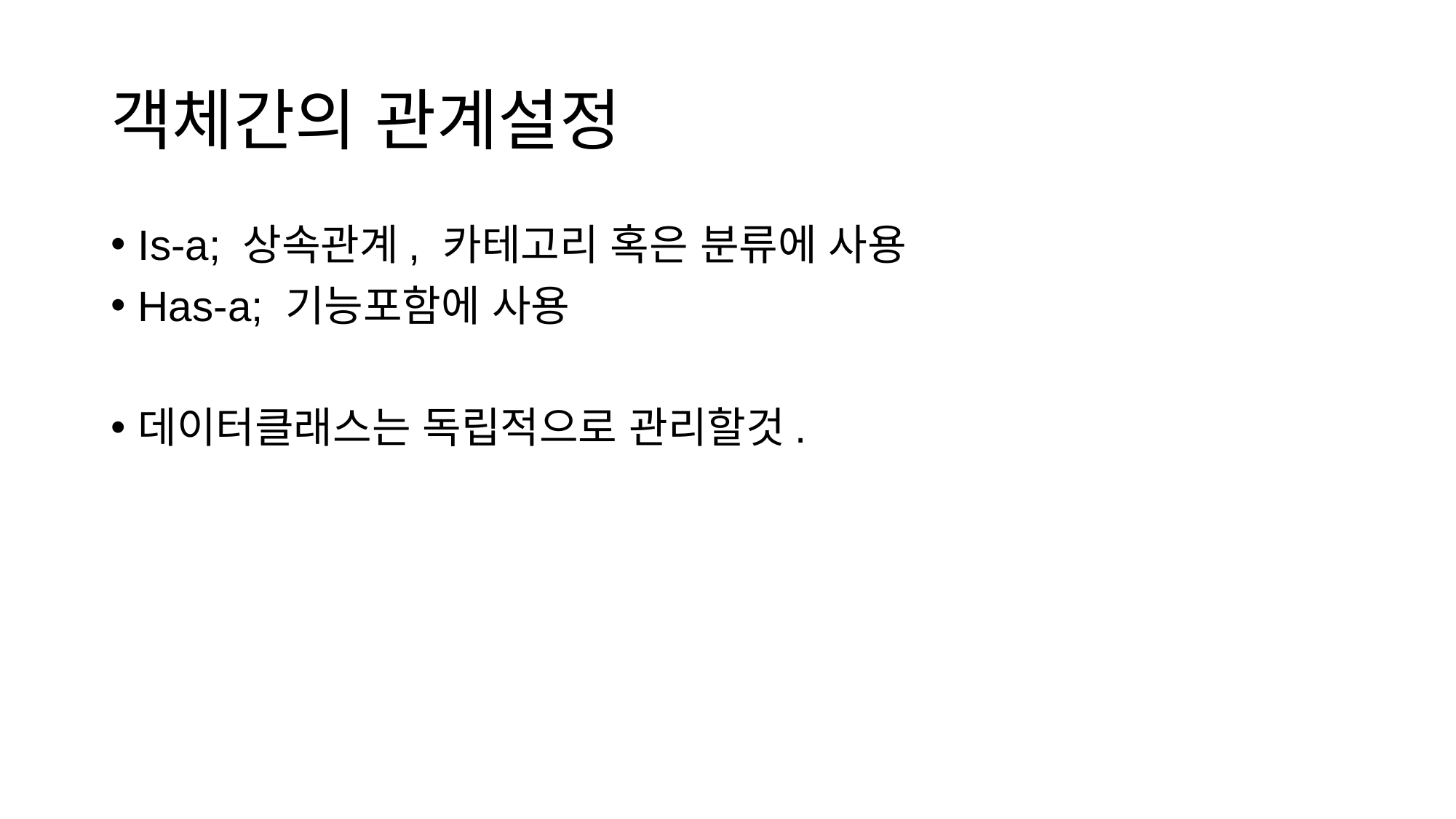

# 객체간의 관계설정
Is-a; 상속관계, 카테고리 혹은 분류에 사용
Has-a; 기능포함에 사용

데이터클래스는 독립적으로 관리할것.